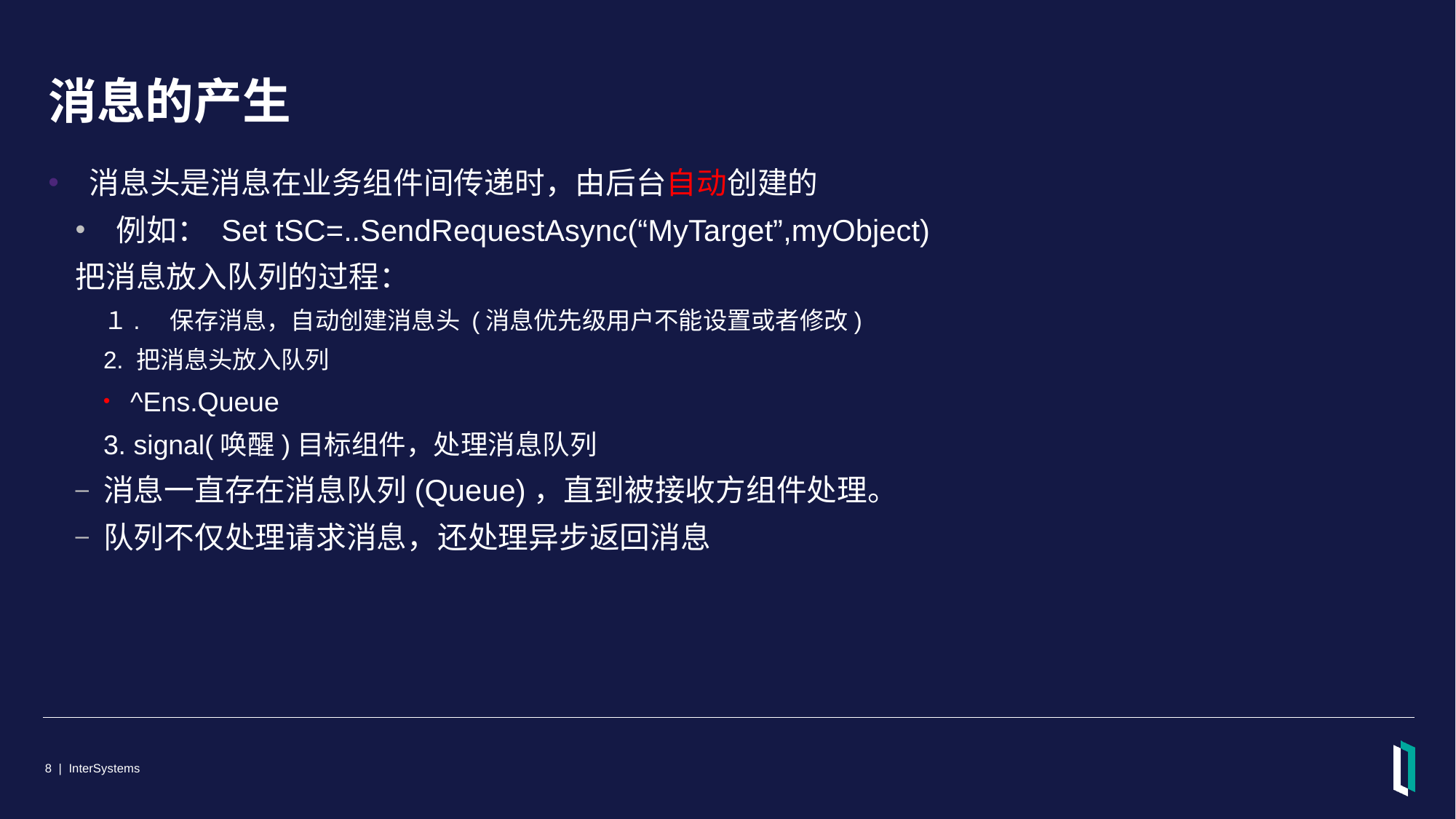

# 消息的产生
消息头是消息在业务组件间传递时，由后台自动创建的
例如： Set tSC=..SendRequestAsync(“MyTarget”,myObject)
把消息放入队列的过程：
１.　保存消息，自动创建消息头 (消息优先级用户不能设置或者修改)
2. 把消息头放入队列
^Ens.Queue
3. signal(唤醒)目标组件，处理消息队列
消息一直存在消息队列(Queue)，直到被接收方组件处理。
队列不仅处理请求消息，还处理异步返回消息